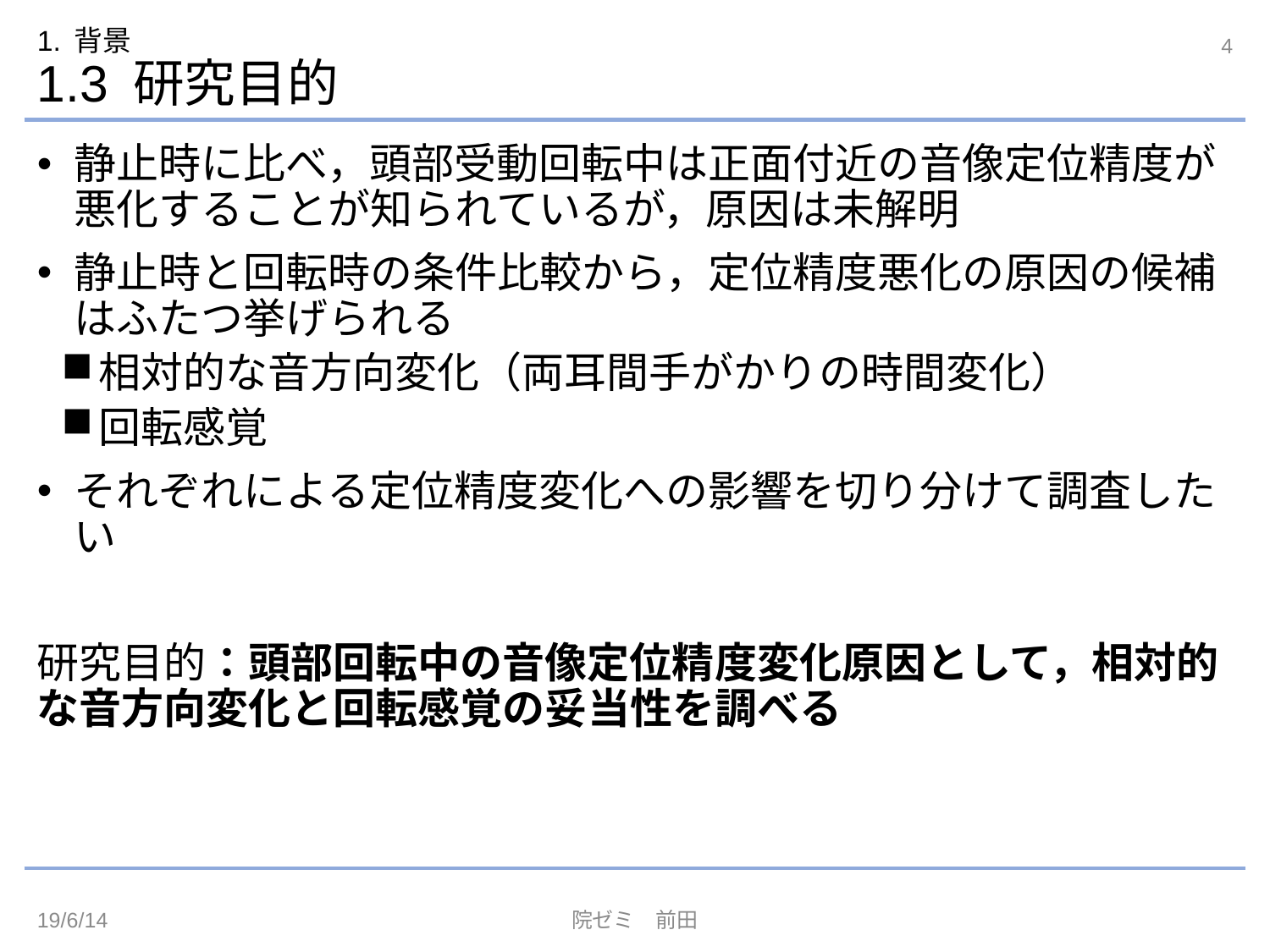

# 1. 背景 1.3 研究目的
4
静止時に比べ，頭部受動回転中は正面付近の音像定位精度が悪化することが知られているが，原因は未解明
静止時と回転時の条件比較から，定位精度悪化の原因の候補はふたつ挙げられる
相対的な音方向変化（両耳間手がかりの時間変化）
回転感覚
それぞれによる定位精度変化への影響を切り分けて調査したい

研究目的：頭部回転中の音像定位精度変化原因として，相対的な音方向変化と回転感覚の妥当性を調べる
院ゼミ　前田
19/6/14